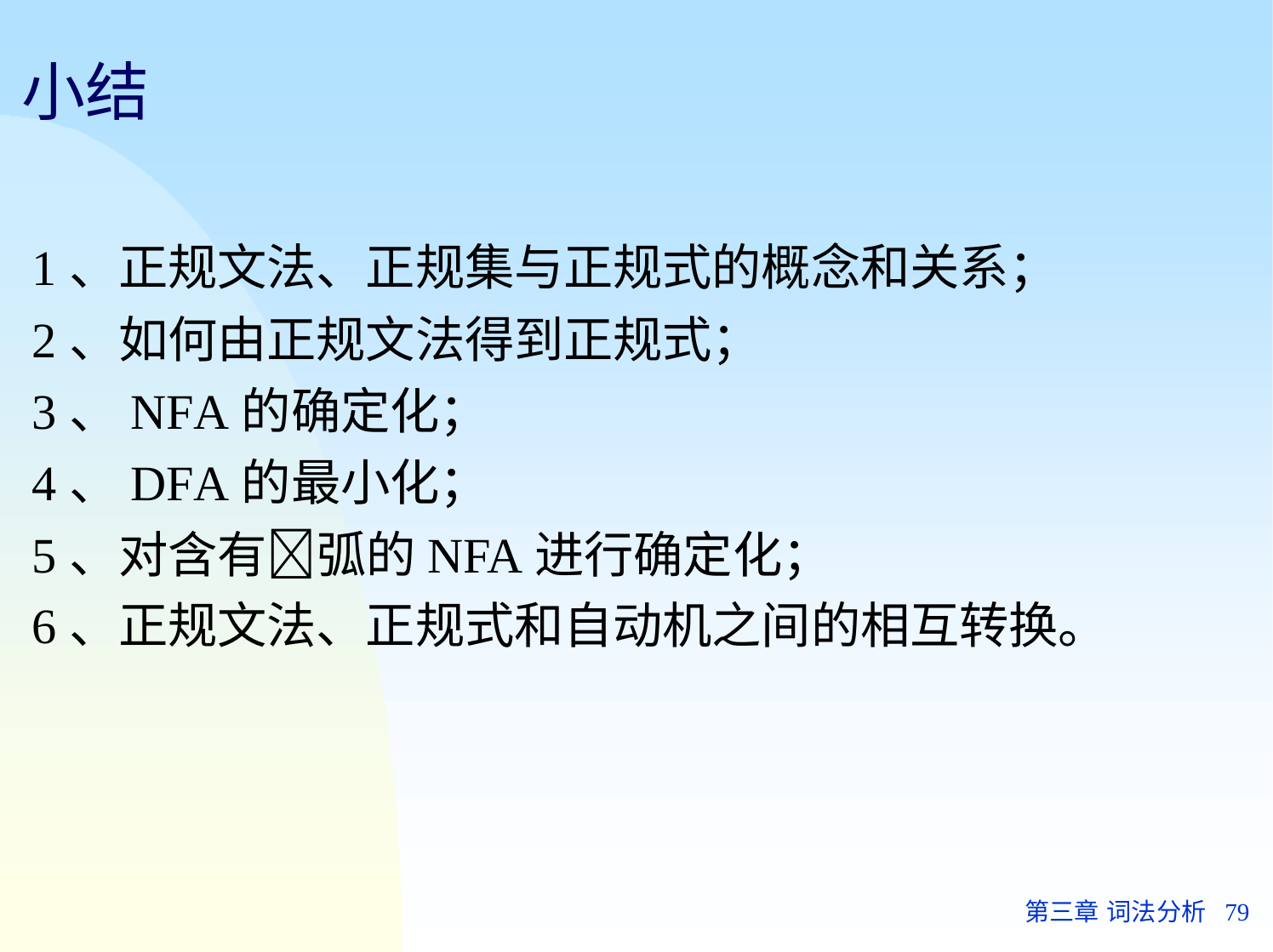

# 小结
1、正规文法、正规集与正规式的概念和关系；
2、如何由正规文法得到正规式；
3、NFA的确定化；
4、DFA的最小化；
5、对含有ε弧的NFA进行确定化；
6、正规文法、正规式和自动机之间的相互转换。
第三章 词法分析	79